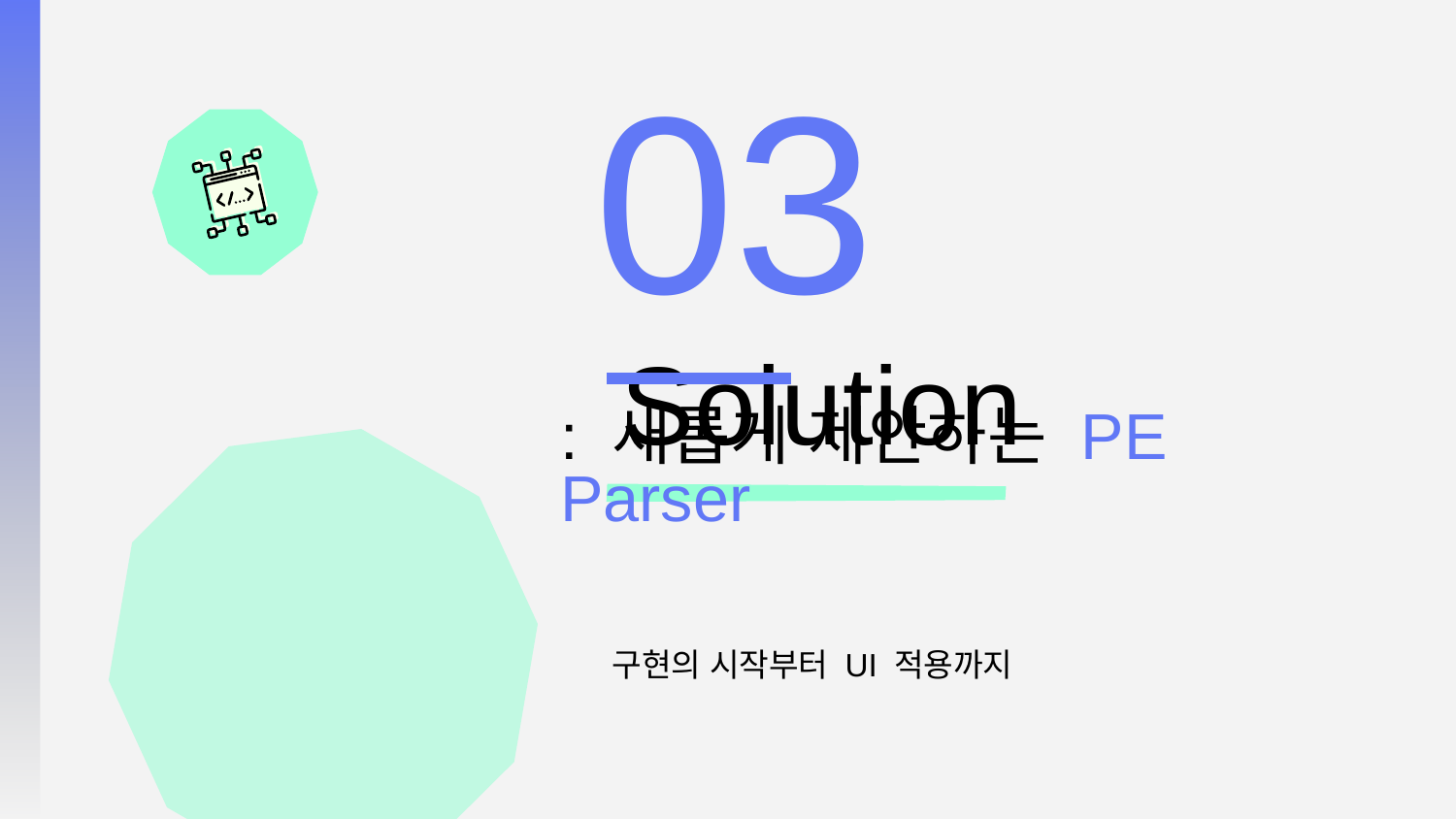

03

# Solution
: 새롭게 제안하는 PE Parser

구현의 시작부터 UI 적용까지